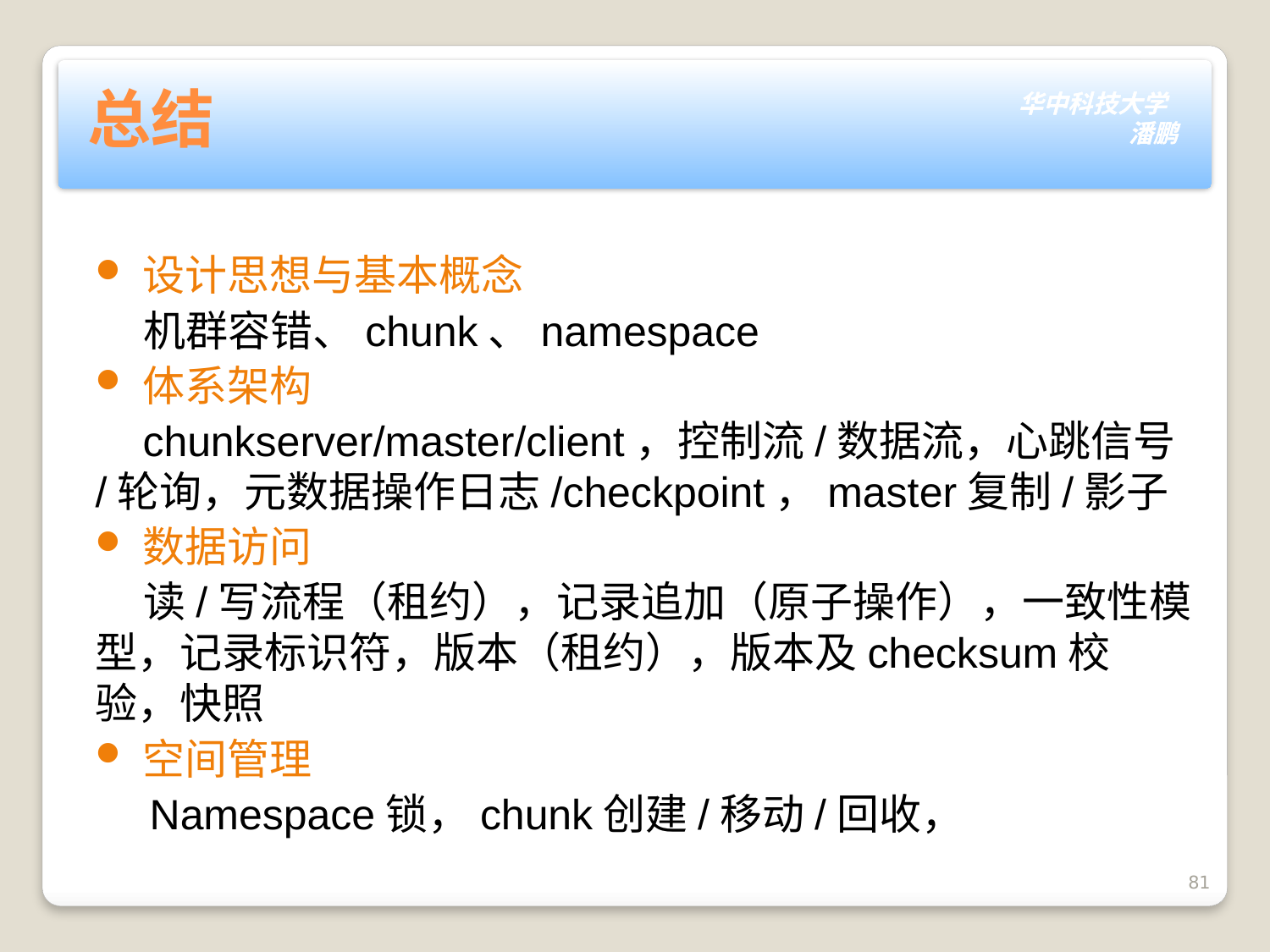

# 总结
设计思想与基本概念
    机群容错、chunk、namespace
体系架构
    chunkserver/master/client，控制流/数据流，心跳信号/轮询，元数据操作日志/checkpoint，master复制/影子
数据访问
    读/写流程（租约），记录追加（原子操作），一致性模型，记录标识符，版本（租约），版本及checksum校验，快照
空间管理
    Namespace锁，chunk创建/移动/回收，
81